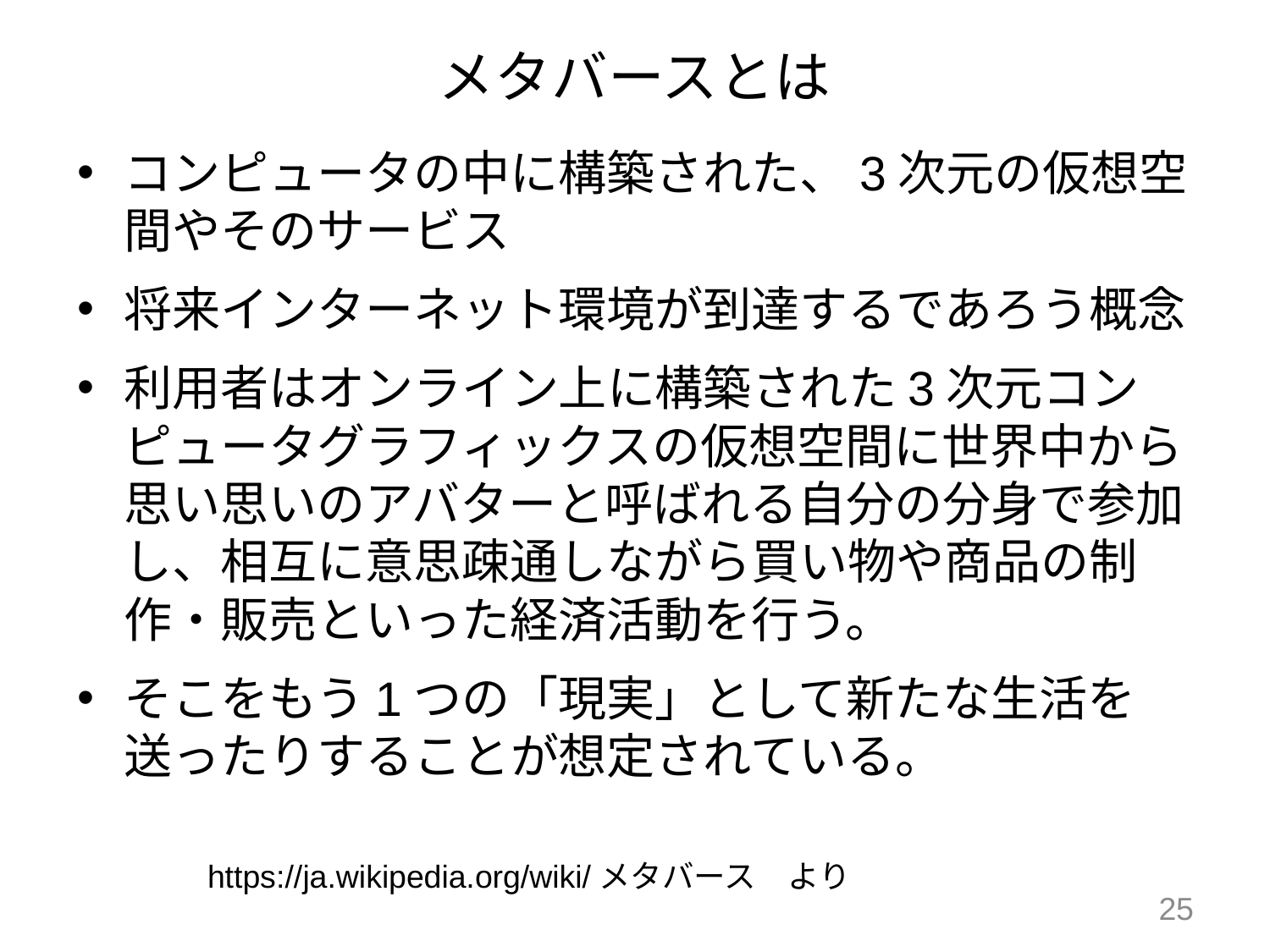

# メタバースとは
コンピュータの中に構築された、3次元の仮想空間やそのサービス
将来インターネット環境が到達するであろう概念
利用者はオンライン上に構築された3次元コンピュータグラフィックスの仮想空間に世界中から思い思いのアバターと呼ばれる自分の分身で参加し、相互に意思疎通しながら買い物や商品の制作・販売といった経済活動を行う。
そこをもう1つの「現実」として新たな生活を送ったりすることが想定されている。
https://ja.wikipedia.org/wiki/メタバース　より
25